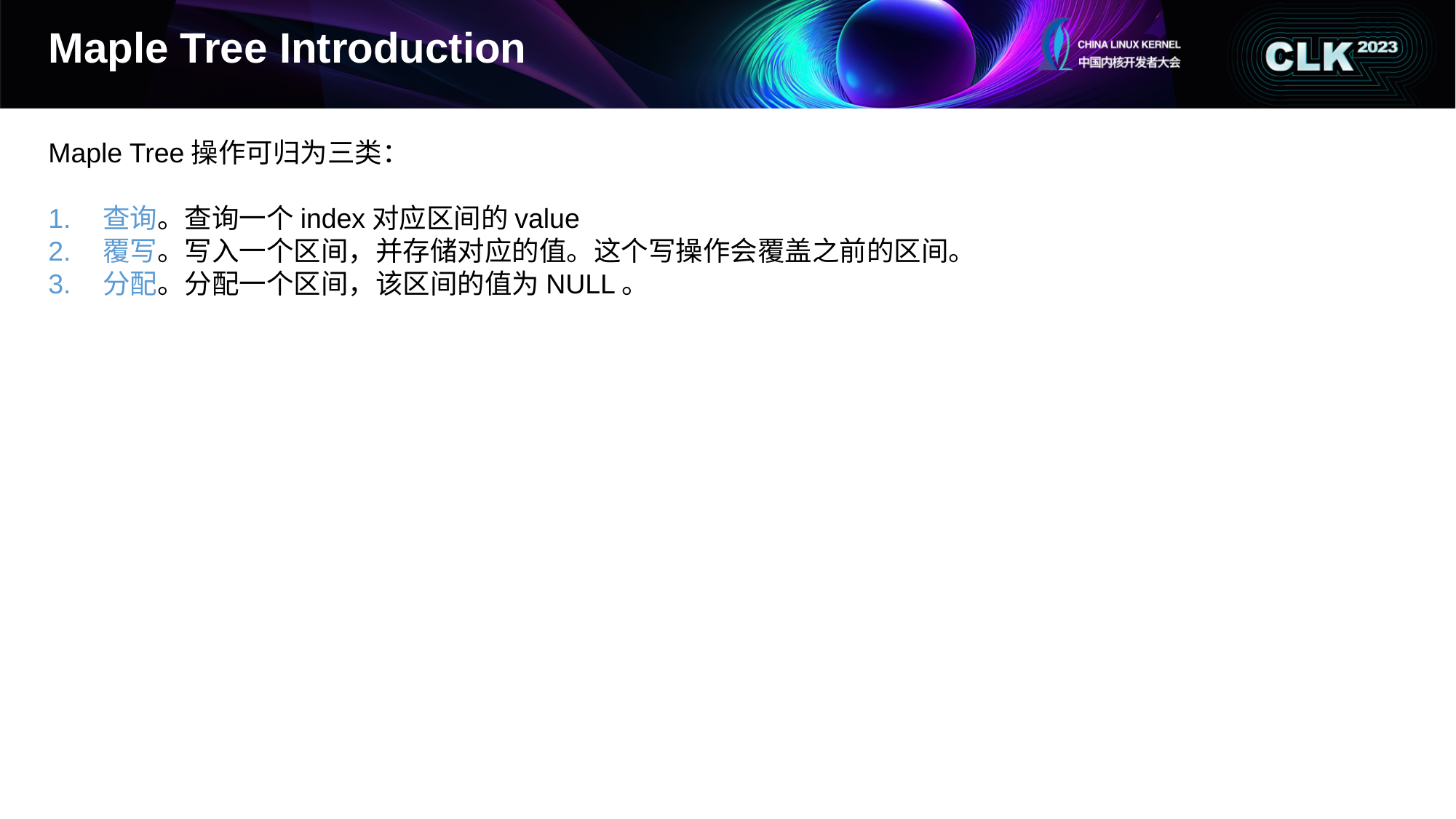

# Maple Tree Introduction
Maple Tree操作可归为三类：

查询。查询一个index对应区间的value
覆写。写入一个区间，并存储对应的值。这个写操作会覆盖之前的区间。
分配。分配一个区间，该区间的值为NULL。